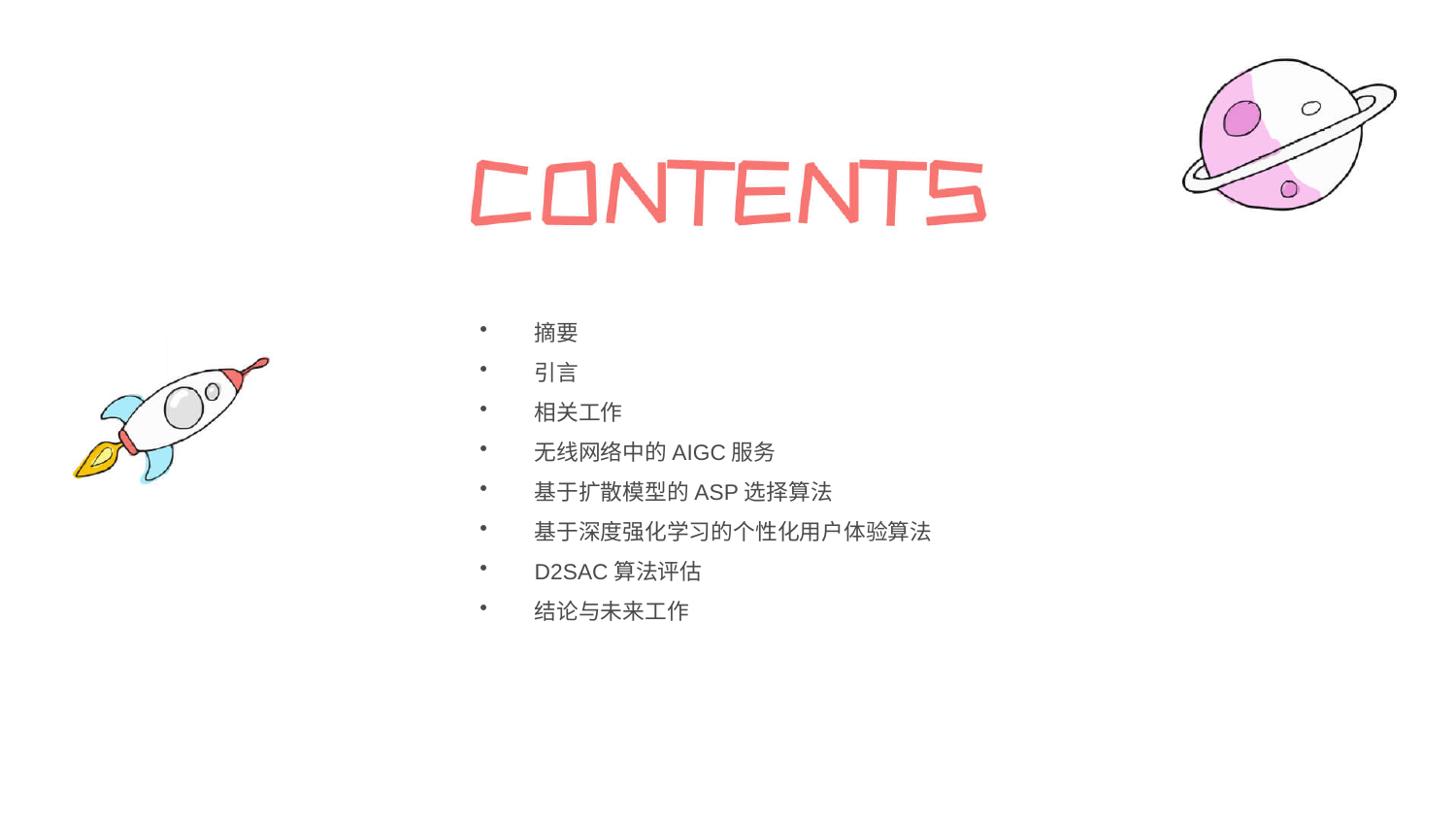

摘要
引言
相关工作
无线网络中的AIGC服务
基于扩散模型的ASP选择算法
基于深度强化学习的个性化用户体验算法
D2SAC算法评估
结论与未来工作